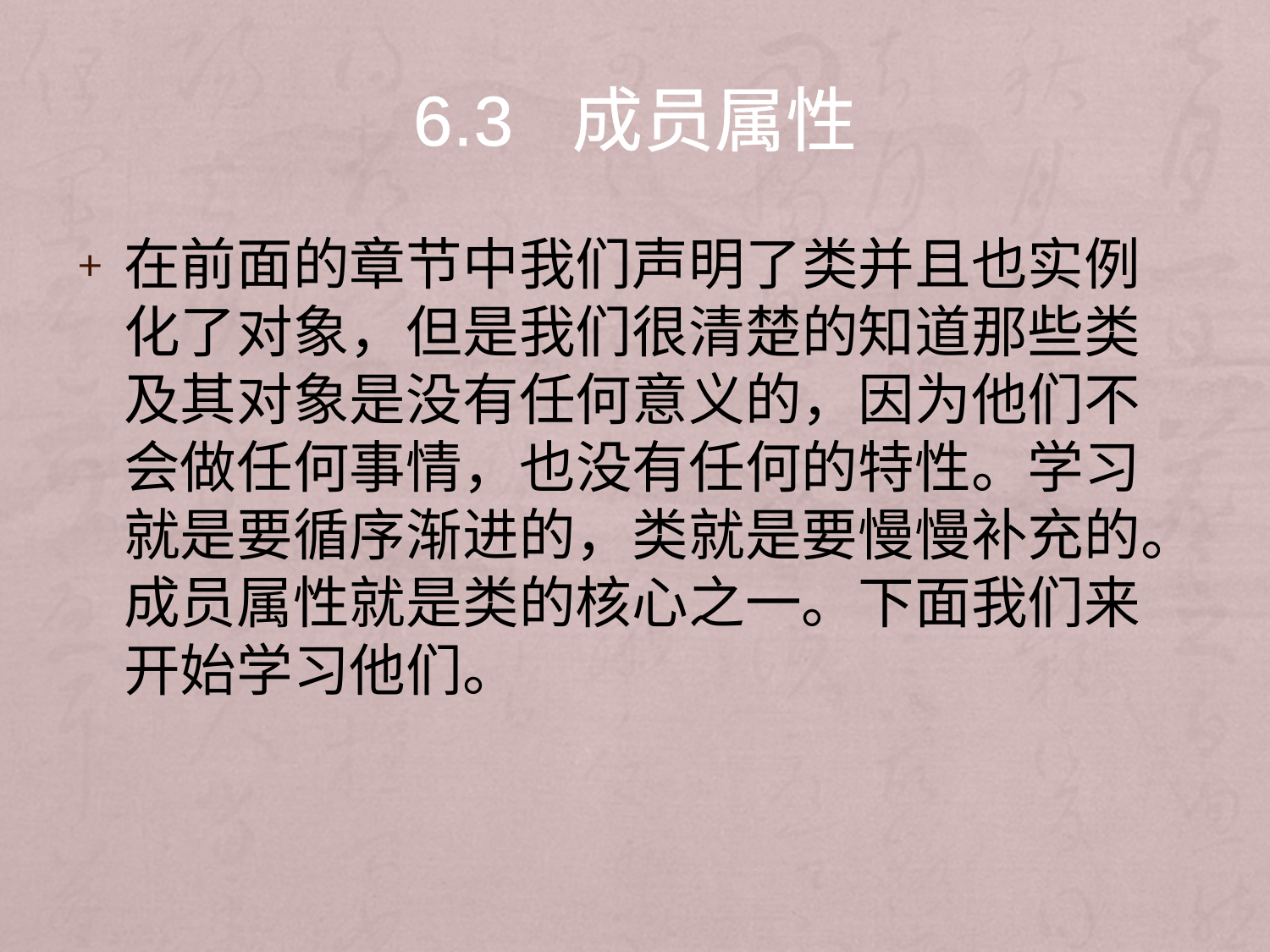

# 6.3  成员属性
在前面的章节中我们声明了类并且也实例化了对象，但是我们很清楚的知道那些类及其对象是没有任何意义的，因为他们不会做任何事情，也没有任何的特性。学习就是要循序渐进的，类就是要慢慢补充的。成员属性就是类的核心之一。下面我们来开始学习他们。